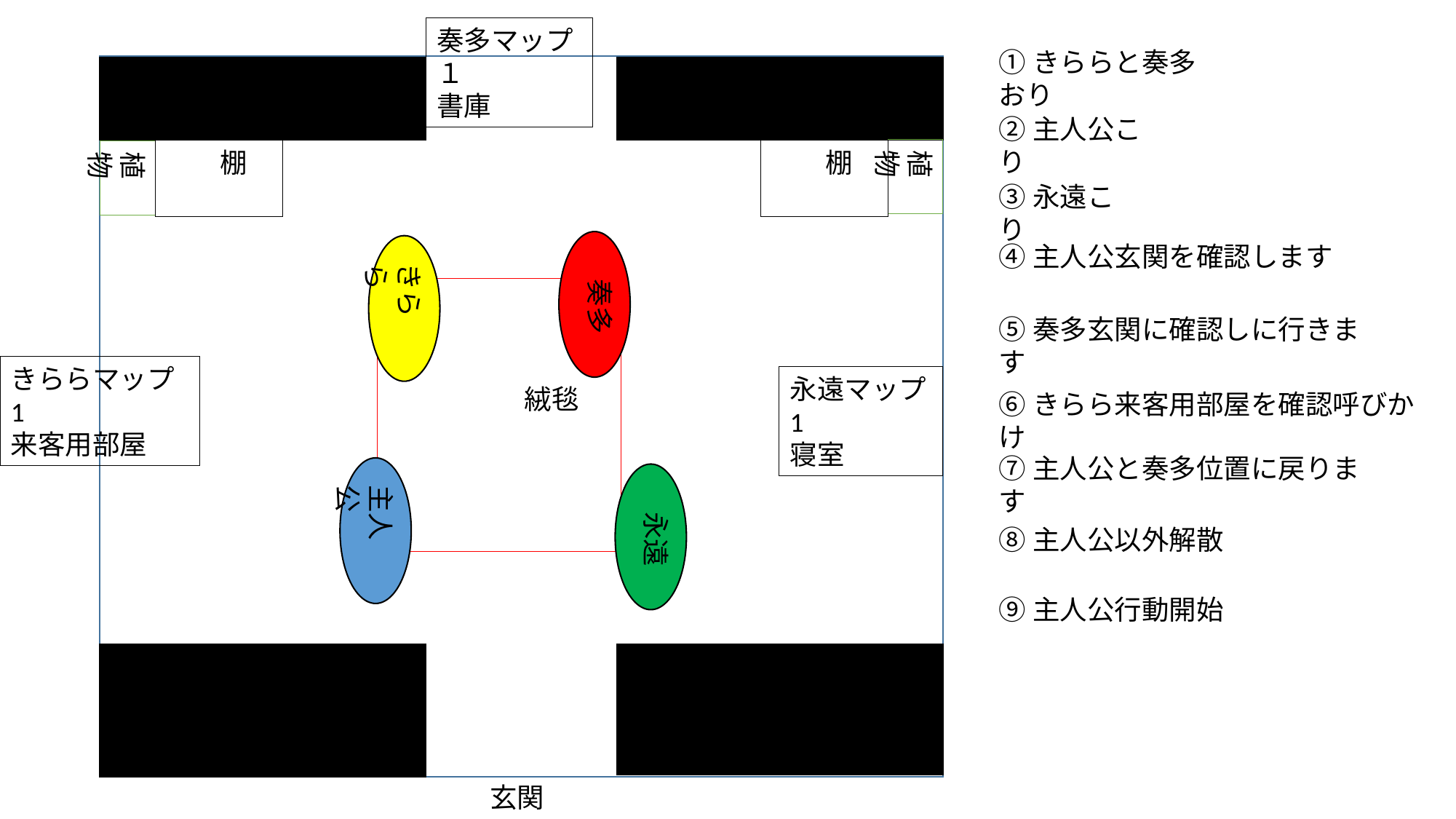

奏多マップ１
書庫
①きららと奏多おり

②主人公こり
植物
　　棚
　　棚
植物
③永遠こり

奏多
④主人公玄関を確認します

きらら

　　　　　絨毯

⑤奏多玄関に確認しに行きます
きららマップ1
来客用部屋
永遠マップ1
寝室
⑥きらら来客用部屋を確認呼びかけ
⑦主人公と奏多位置に戻ります

主人公

永遠
⑧主人公以外解散
⑨主人公行動開始

玄関